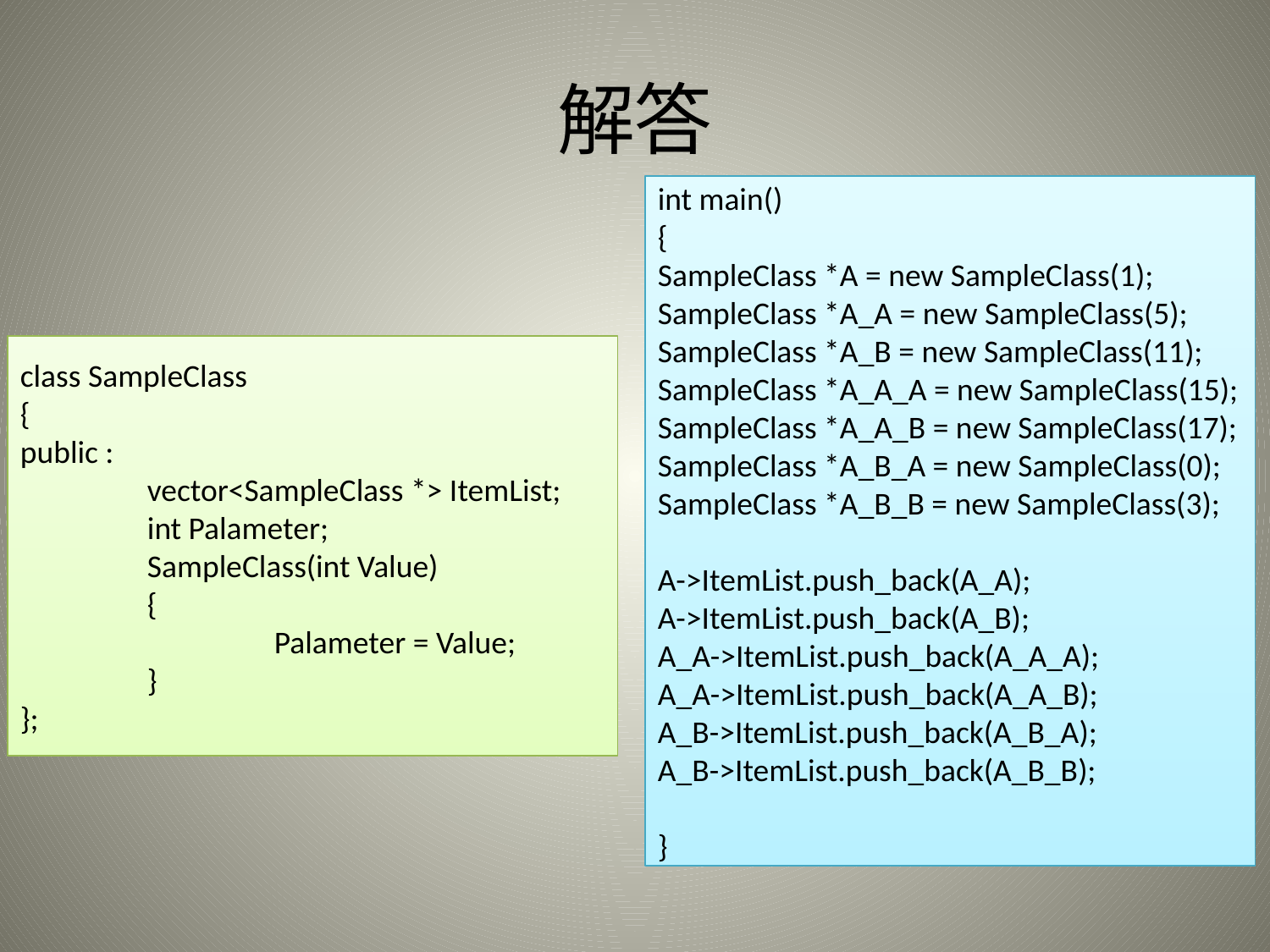

# 解答
int main()
{
SampleClass *A = new SampleClass(1);
SampleClass *A_A = new SampleClass(5);
SampleClass *A_B = new SampleClass(11);
SampleClass *A_A_A = new SampleClass(15);
SampleClass *A_A_B = new SampleClass(17);
SampleClass *A_B_A = new SampleClass(0);
SampleClass *A_B_B = new SampleClass(3);

A->ItemList.push_back(A_A);
A->ItemList.push_back(A_B);
A_A->ItemList.push_back(A_A_A);
A_A->ItemList.push_back(A_A_B);
A_B->ItemList.push_back(A_B_A);
A_B->ItemList.push_back(A_B_B);

}
class SampleClass
{
public :
	vector<SampleClass *> ItemList;
	int Palameter;
	SampleClass(int Value)
	{
		Palameter = Value;
	}
};